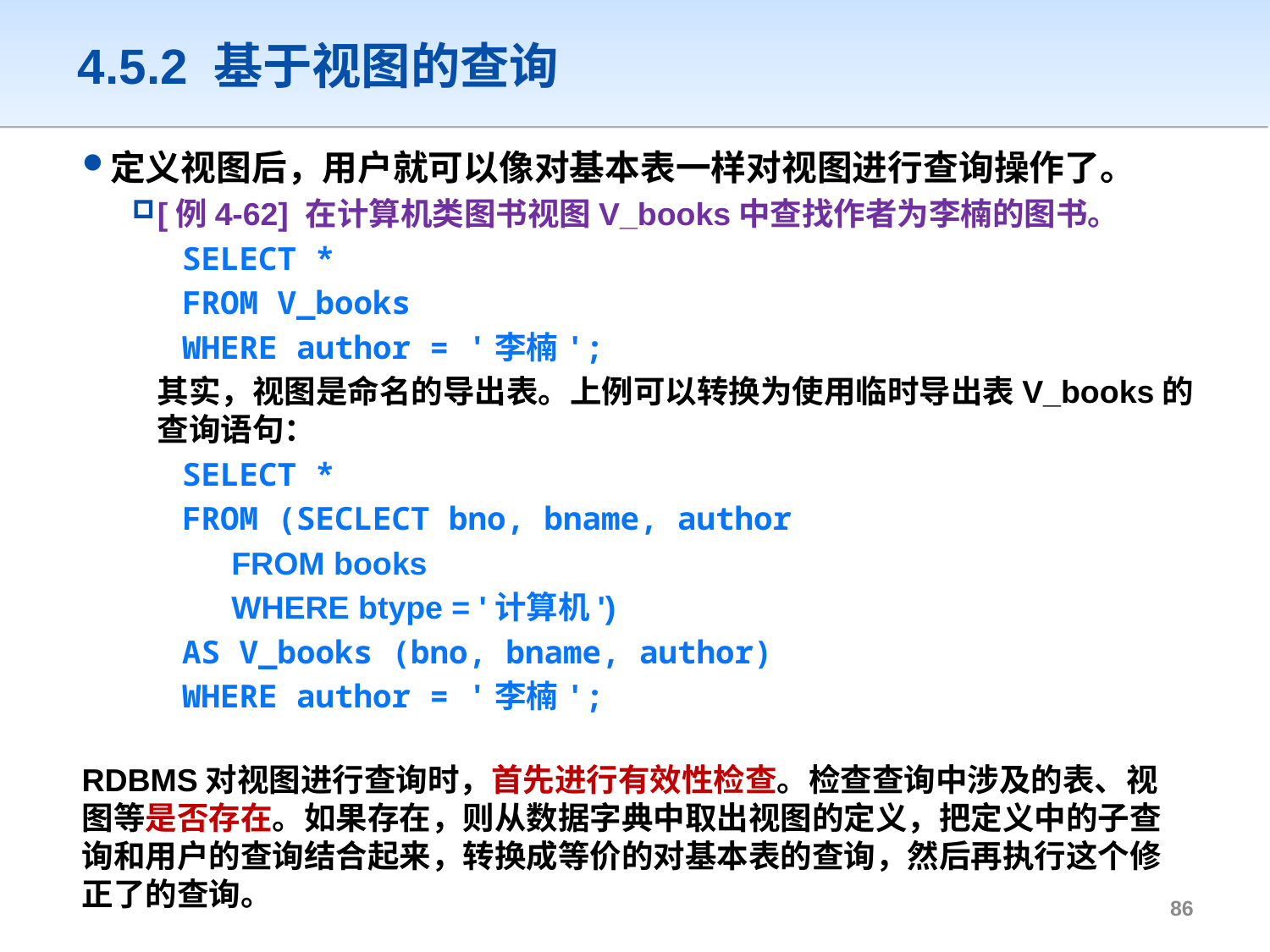

# 4.5.2 基于视图的查询
定义视图后，用户就可以像对基本表一样对视图进行查询操作了。
[例4-62] 在计算机类图书视图V_books中查找作者为李楠的图书。
SELECT *
FROM V_books
WHERE author = '李楠';
	其实，视图是命名的导出表。上例可以转换为使用临时导出表V_books的查询语句：
SELECT *
FROM (SECLECT bno, bname, author
FROM books
WHERE btype = '计算机')
AS V_books (bno, bname, author)
WHERE author = '李楠';

RDBMS对视图进行查询时，首先进行有效性检查。检查查询中涉及的表、视图等是否存在。如果存在，则从数据字典中取出视图的定义，把定义中的子查询和用户的查询结合起来，转换成等价的对基本表的查询，然后再执行这个修正了的查询。
86